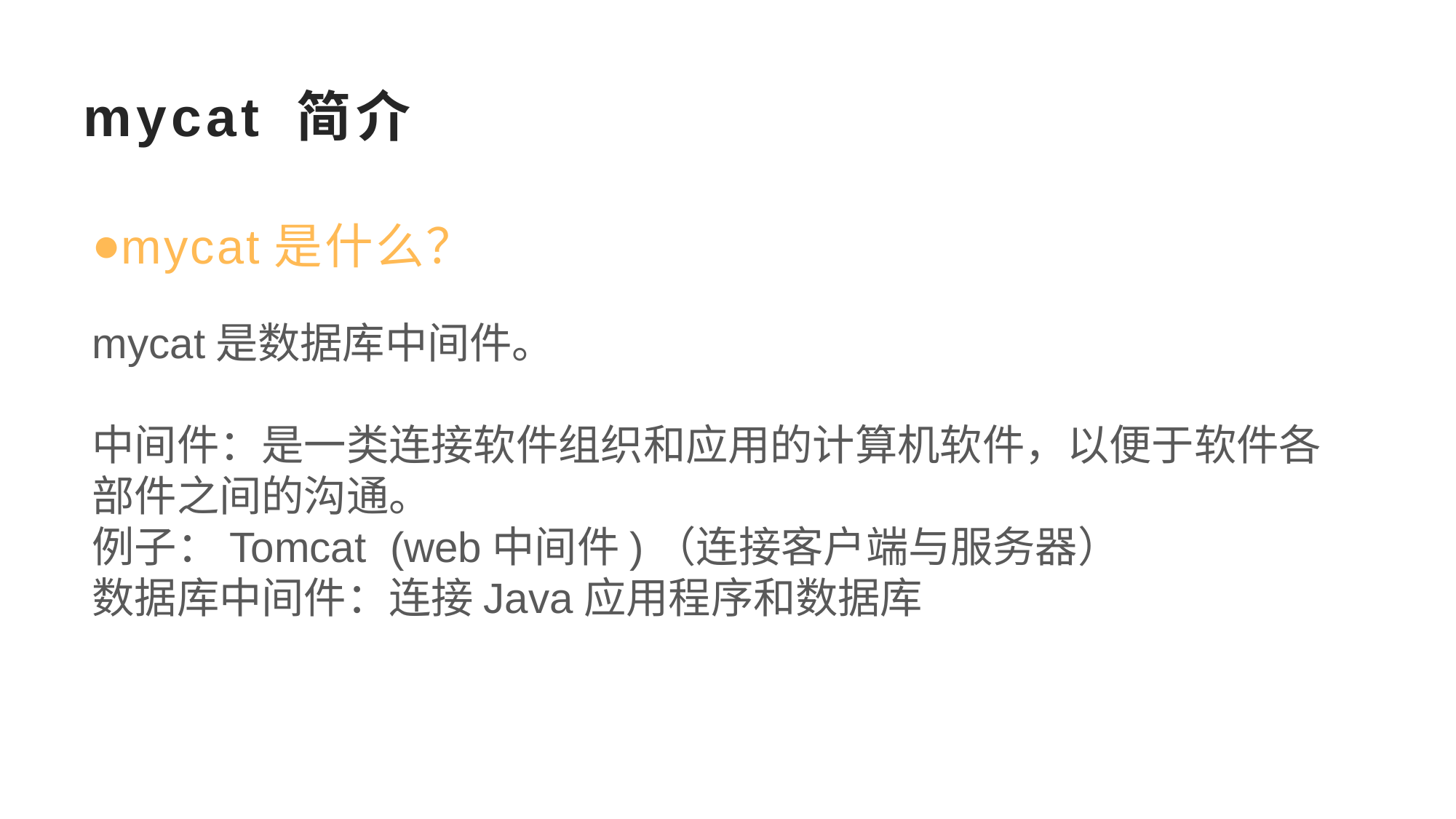

# mycat 简介
mycat是什么？

mycat是数据库中间件。

中间件：是一类连接软件组织和应用的计算机软件，以便于软件各部件之间的沟通。
例子：Tomcat  (web中间件)（连接客户端与服务器）
数据库中间件：连接Java应用程序和数据库